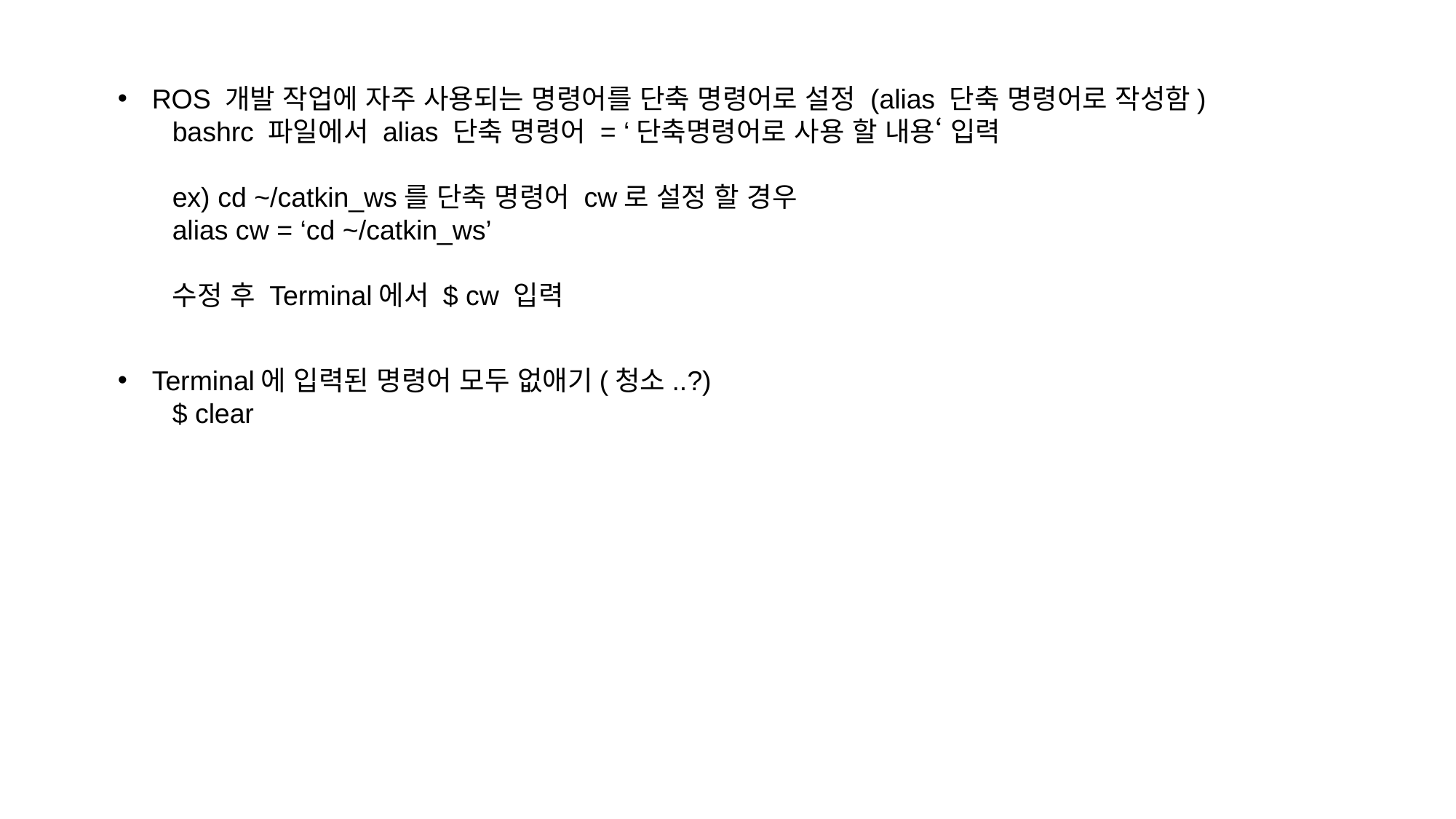

ROS 개발 작업에 자주 사용되는 명령어를 단축 명령어로 설정 (alias 단축 명령어로 작성함)
bashrc 파일에서 alias 단축 명령어 = ‘단축명령어로 사용 할 내용‘ 입력

ex) cd ~/catkin_ws를 단축 명령어 cw로 설정 할 경우
alias cw = ‘cd ~/catkin_ws’

수정 후 Terminal에서 $ cw 입력
Terminal에 입력된 명령어 모두 없애기(청소..?)
$ clear